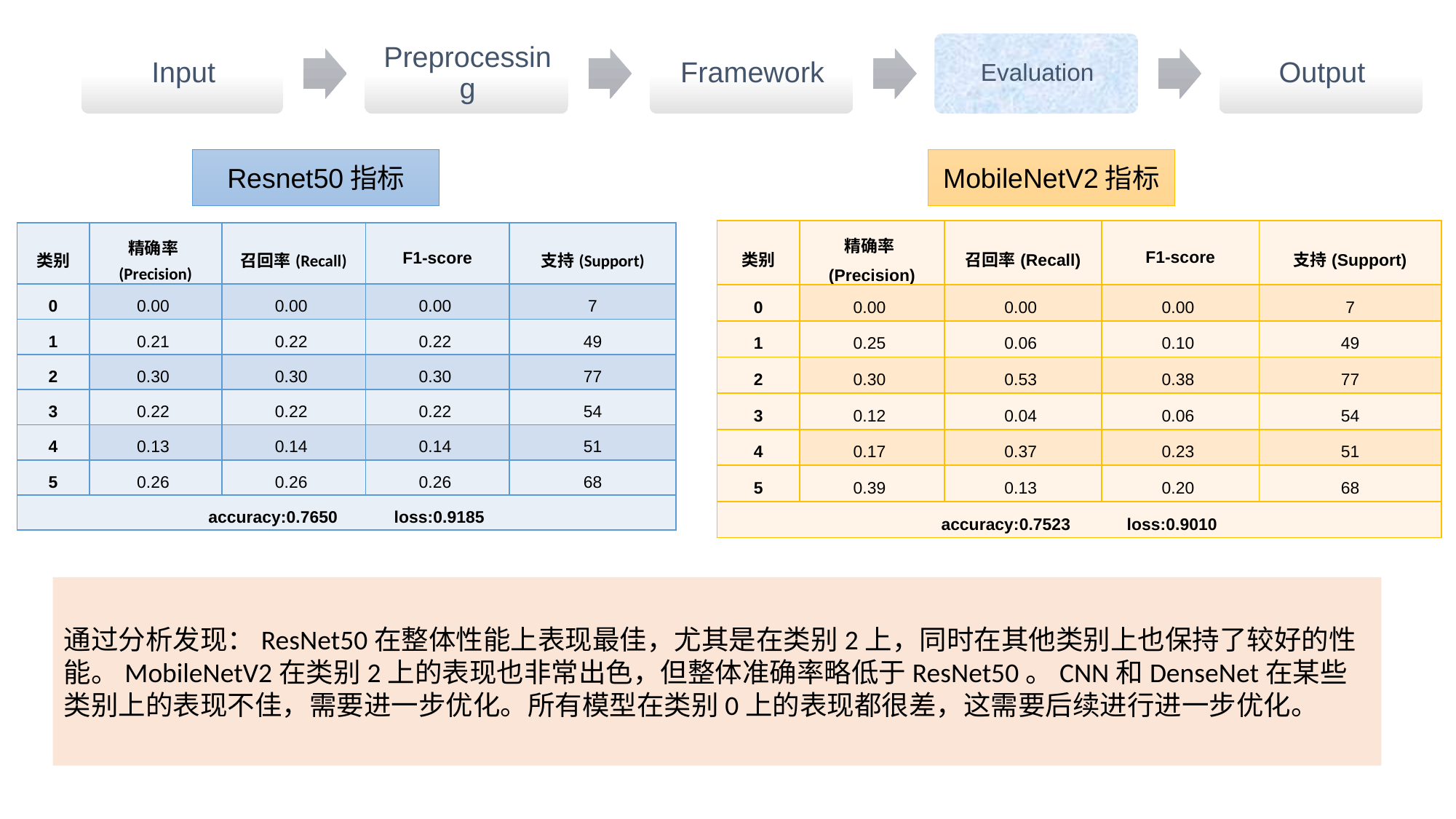

Input

Preprocessing

Framework

Evaluation

Output
Resnet50指标
MobileNetV2指标
| 类别 | 精确率(Precision) | 召回率(Recall) | F1-score | 支持(Support) |
| --- | --- | --- | --- | --- |
| 0 | 0.00 | 0.00 | 0.00 | 7 |
| 1 | 0.25 | 0.06 | 0.10 | 49 |
| 2 | 0.30 | 0.53 | 0.38 | 77 |
| 3 | 0.12 | 0.04 | 0.06 | 54 |
| 4 | 0.17 | 0.37 | 0.23 | 51 |
| 5 | 0.39 | 0.13 | 0.20 | 68 |
| accuracy:0.7523 loss:0.9010 |  |  |  |  |
| 类别 | 精确率(Precision) | 召回率(Recall) | F1-score | 支持(Support) |
| --- | --- | --- | --- | --- |
| 0 | 0.00 | 0.00 | 0.00 | 7 |
| 1 | 0.21 | 0.22 | 0.22 | 49 |
| 2 | 0.30 | 0.30 | 0.30 | 77 |
| 3 | 0.22 | 0.22 | 0.22 | 54 |
| 4 | 0.13 | 0.14 | 0.14 | 51 |
| 5 | 0.26 | 0.26 | 0.26 | 68 |
| accuracy:0.7650 loss:0.9185 |  |  |  |  |
通过分析发现：ResNet50在整体性能上表现最佳，尤其是在类别2上，同时在其他类别上也保持了较好的性能。MobileNetV2在类别2上的表现也非常出色，但整体准确率略低于ResNet50。CNN和DenseNet在某些类别上的表现不佳，需要进一步优化。所有模型在类别0上的表现都很差，这需要后续进行进一步优化。